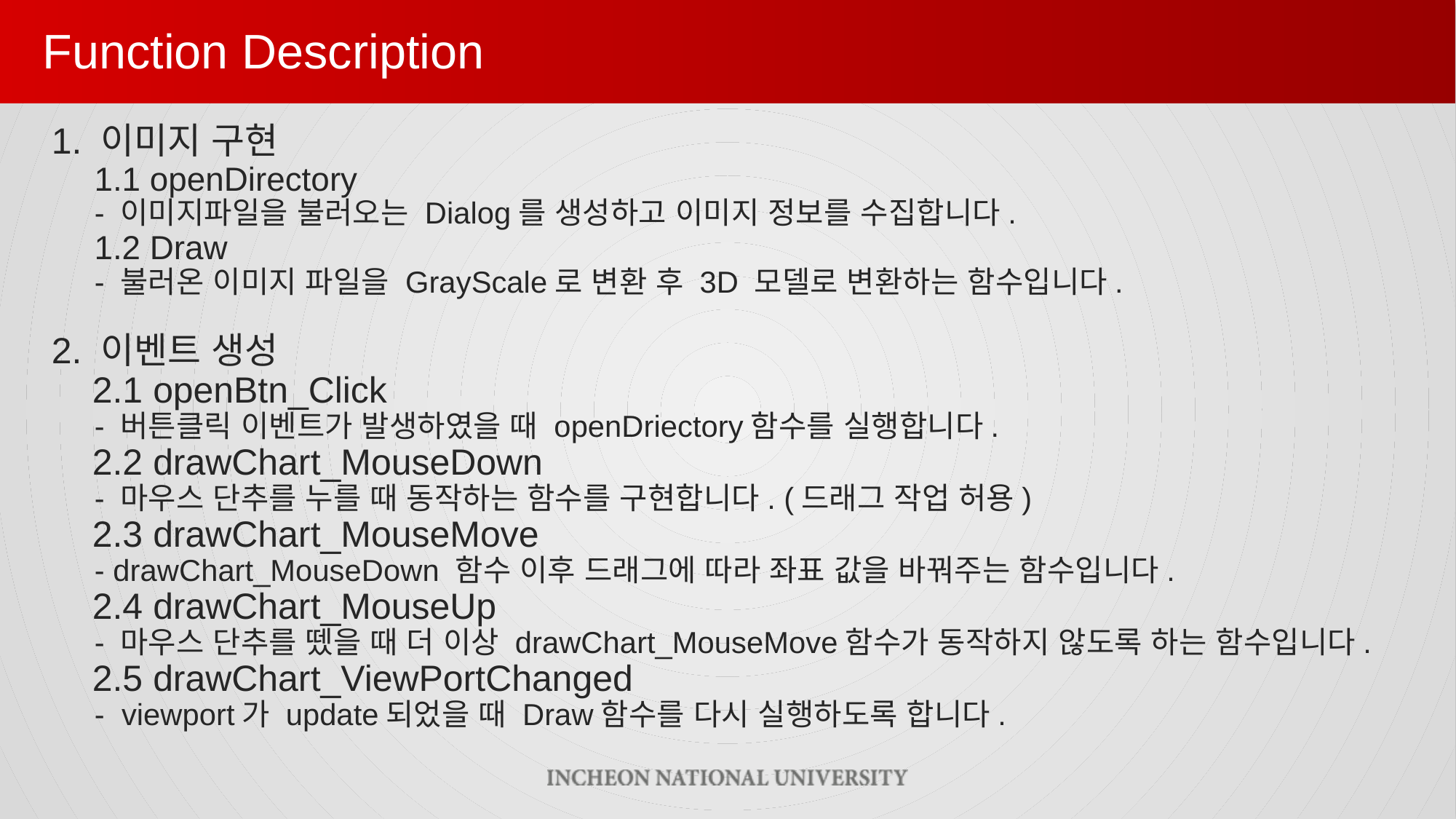

Function Description
    1. 이미지 구현
         1.1 openDirectory
          - 이미지파일을 불러오는 Dialog를 생성하고 이미지 정보를 수집합니다.
         1.2 Draw
          - 불러온 이미지 파일을 GrayScale로 변환 후 3D 모델로 변환하는 함수입니다.

    2. 이벤트 생성
        2.1 openBtn_Click
          - 버튼클릭 이벤트가 발생하였을 때 openDriectory함수를 실행합니다.
        2.2 drawChart_MouseDown
          - 마우스 단추를 누를 때 동작하는 함수를 구현합니다. (드래그 작업 허용)
        2.3 drawChart_MouseMove
          - drawChart_MouseDown 함수 이후 드래그에 따라 좌표 값을 바꿔주는 함수입니다.
        2.4 drawChart_MouseUp
          - 마우스 단추를 뗐을 때 더 이상 drawChart_MouseMove함수가 동작하지 않도록 하는 함수입니다.
        2.5 drawChart_ViewPortChanged
          -  viewport가 update되었을 때 Draw함수를 다시 실행하도록 합니다.